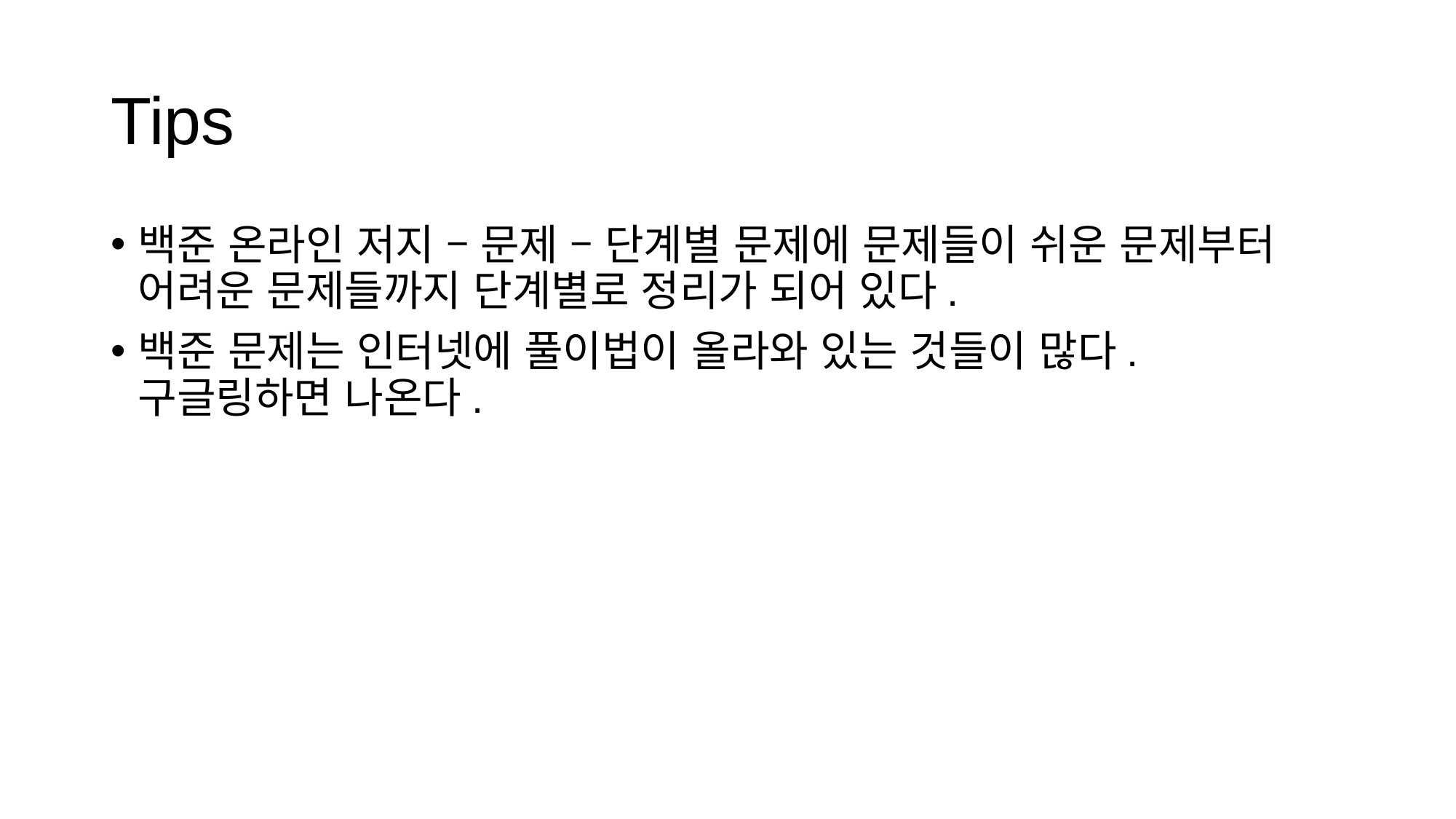

# Tips
백준 온라인 저지 – 문제 – 단계별 문제에 문제들이 쉬운 문제부터 어려운 문제들까지 단계별로 정리가 되어 있다.
백준 문제는 인터넷에 풀이법이 올라와 있는 것들이 많다. 구글링하면 나온다.